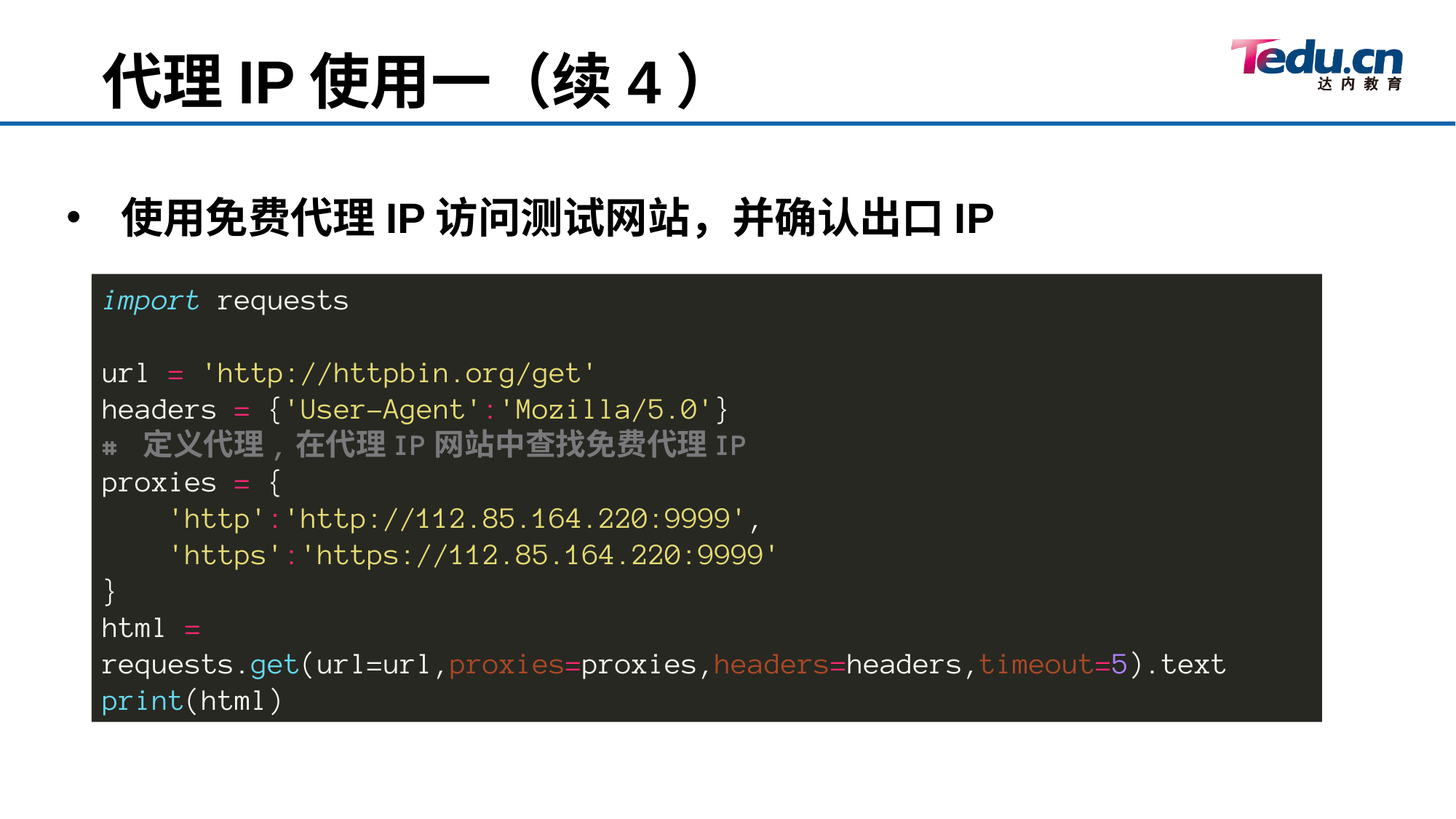

代理IP使用一（续4）
使用免费代理IP访问测试网站，并确认出口IP
import requests
url = 'http://httpbin.org/get'
headers = {'User-Agent':'Mozilla/5.0'}
# 定义代理,在代理IP网站中查找免费代理IP
proxies = {
    'http':'http://112.85.164.220:9999',
    'https':'https://112.85.164.220:9999'
}
html = requests.get(url=url,proxies=proxies,headers=headers,timeout=5).text
print(html)